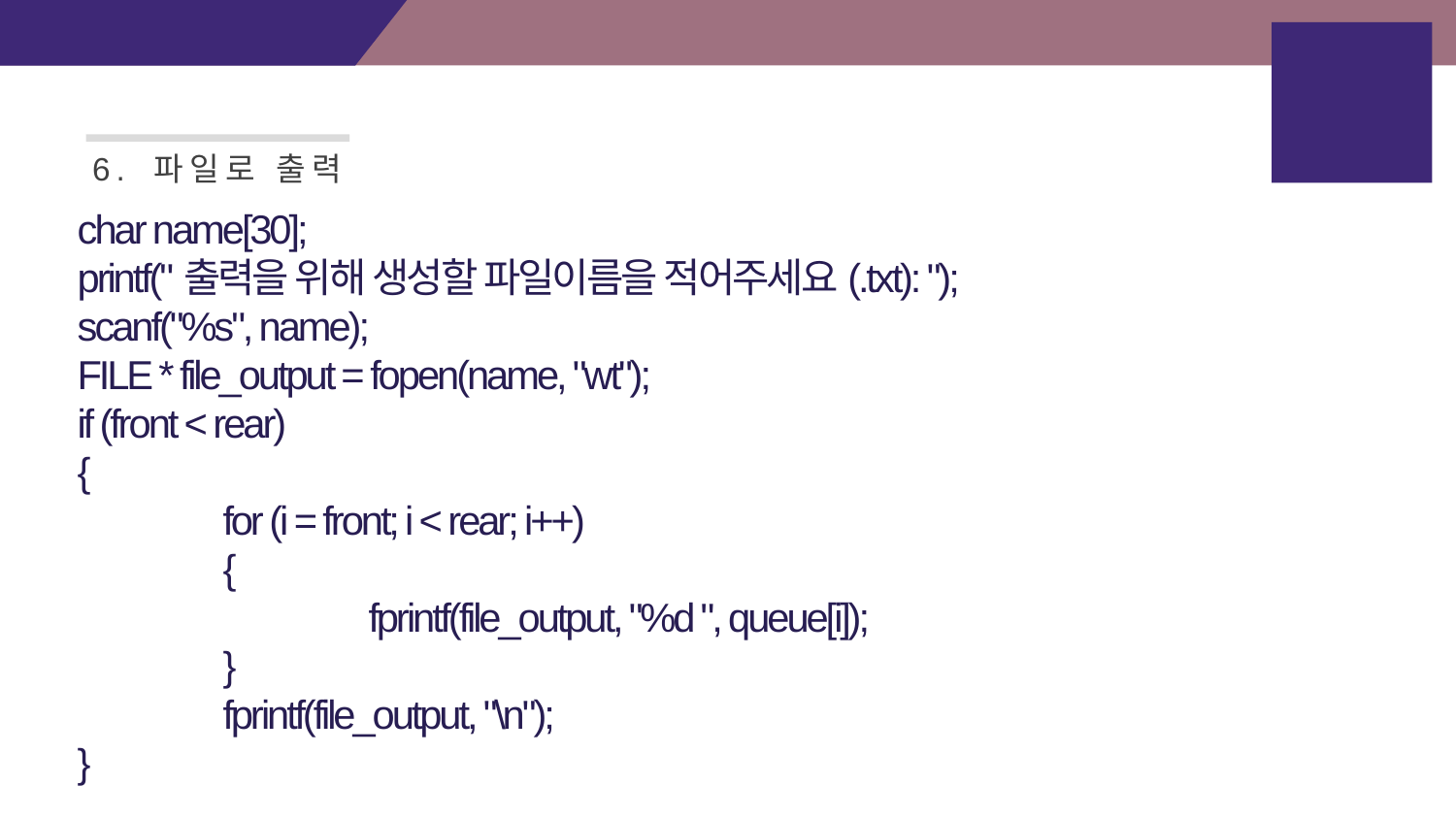

배열을
이용한
원형큐

6. 파일로 출력
char name[30];
printf("출력을 위해 생성할 파일이름을 적어주세요(.txt): ");
scanf("%s", name);
FILE * file_output = fopen(name, "wt");
if (front < rear)
{
	for (i = front; i < rear; i++)
	{
		fprintf(file_output, "%d ", queue[i]);
	}
	fprintf(file_output, "\n");
}